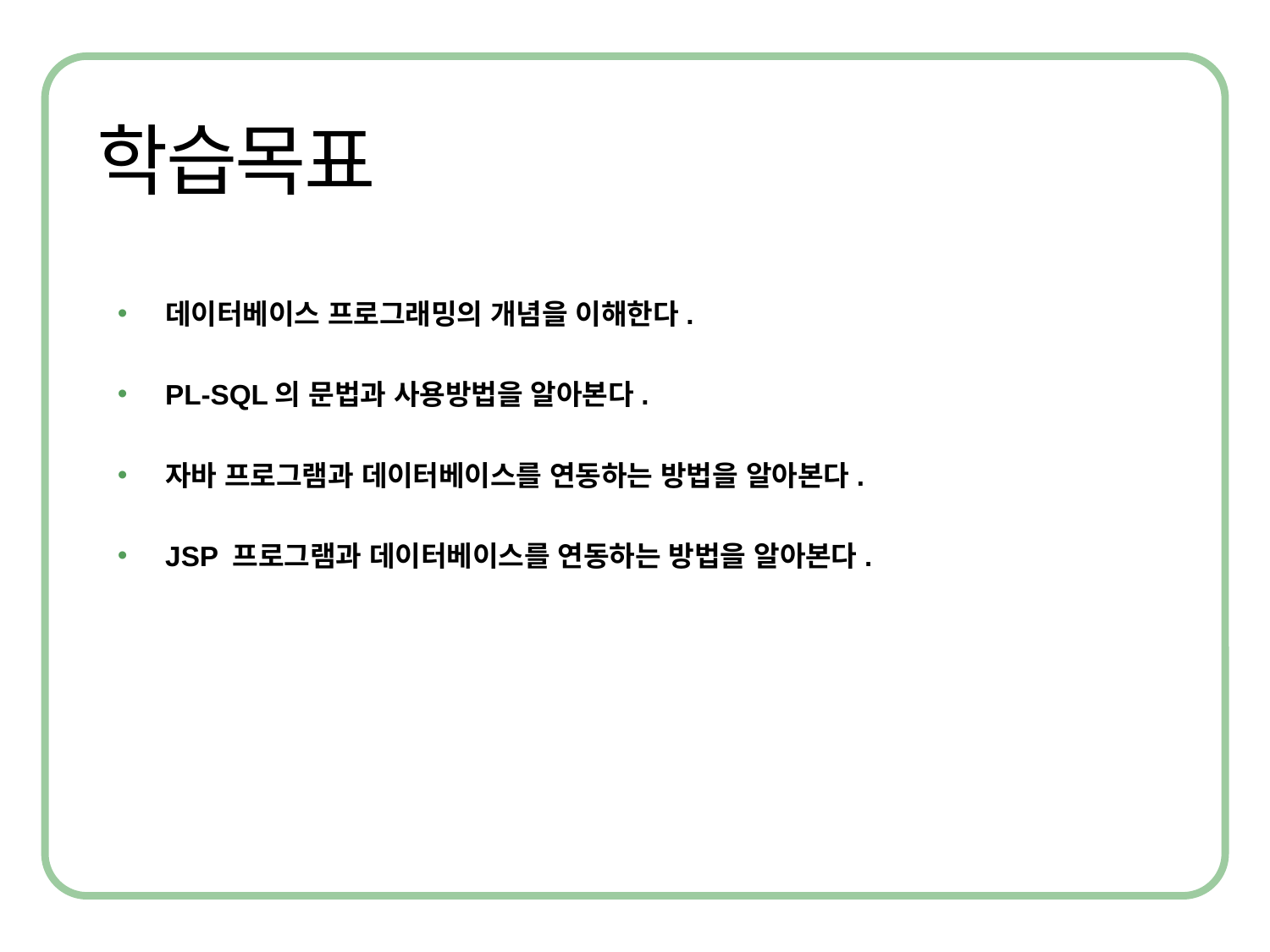

데이터베이스 프로그래밍의 개념을 이해한다.
PL-SQL의 문법과 사용방법을 알아본다.
자바 프로그램과 데이터베이스를 연동하는 방법을 알아본다.
JSP 프로그램과 데이터베이스를 연동하는 방법을 알아본다.